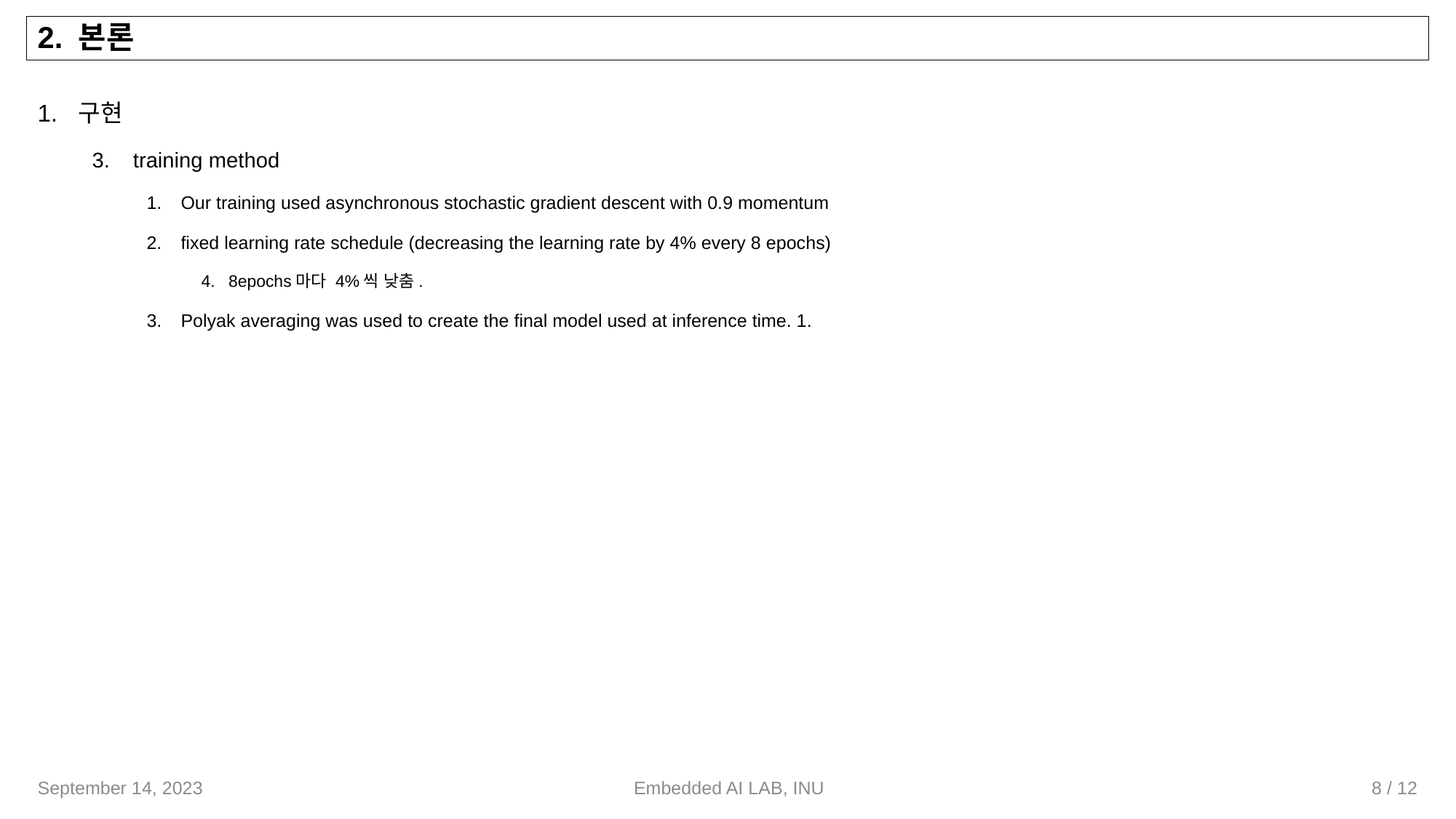

# 2. 본론
구현
training method
Our training used asynchronous stochastic gradient descent with 0.9 momentum
fixed learning rate schedule (decreasing the learning rate by 4% every 8 epochs)
8epochs마다 4%씩 낮춤.
Polyak averaging was used to create the final model used at inference time. 1.

Embedded AI LAB, INU
8 / 12
September 14, 2023